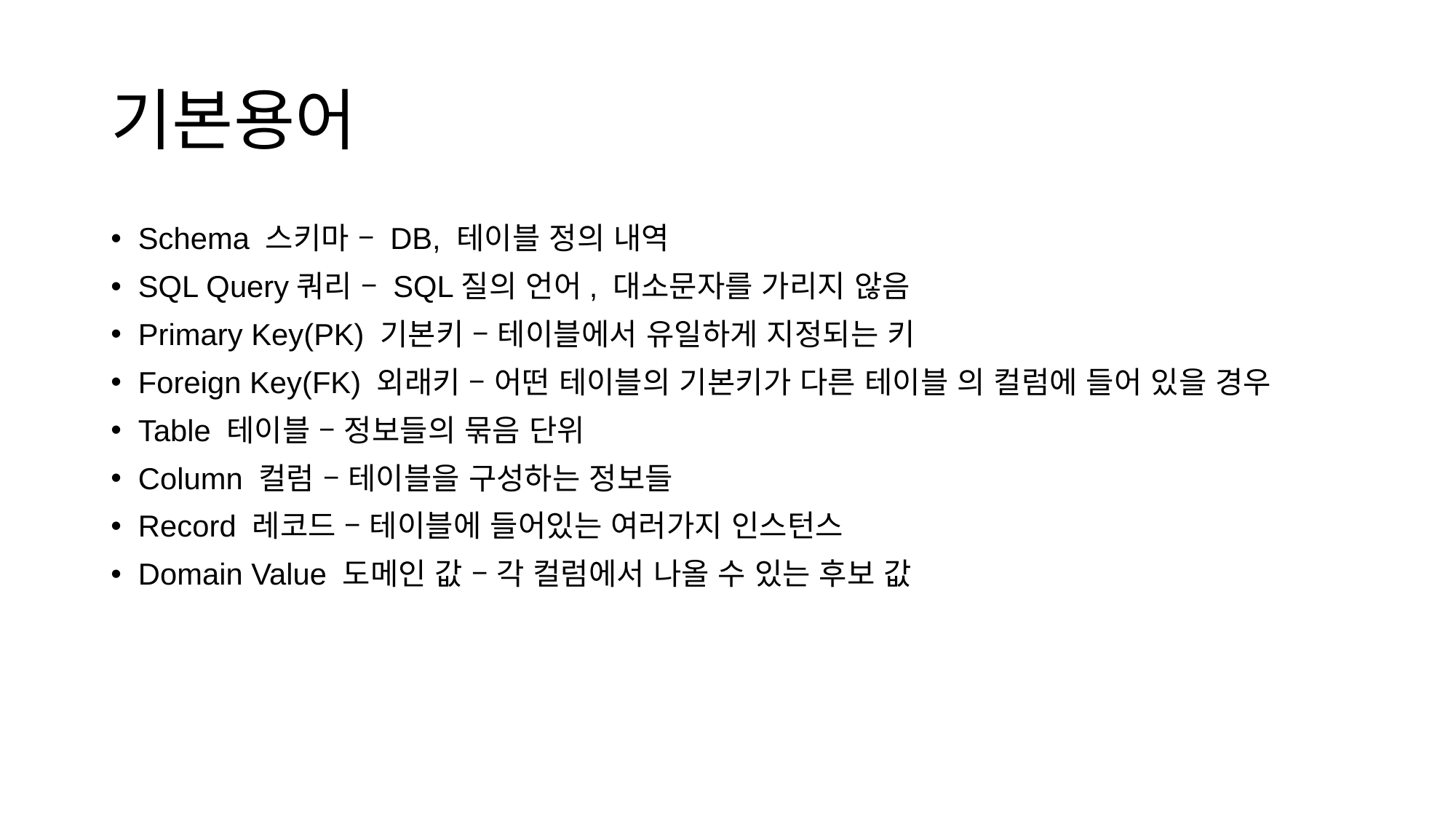

# 기본용어
Schema 스키마 – DB, 테이블 정의 내역
SQL Query쿼리 – SQL질의 언어, 대소문자를 가리지 않음
Primary Key(PK) 기본키 – 테이블에서 유일하게 지정되는 키
Foreign Key(FK) 외래키 – 어떤 테이블의 기본키가 다른 테이블 의 컬럼에 들어 있을 경우
Table 테이블 – 정보들의 묶음 단위
Column 컬럼 – 테이블을 구성하는 정보들
Record 레코드 – 테이블에 들어있는 여러가지 인스턴스
Domain Value 도메인 값 – 각 컬럼에서 나올 수 있는 후보 값